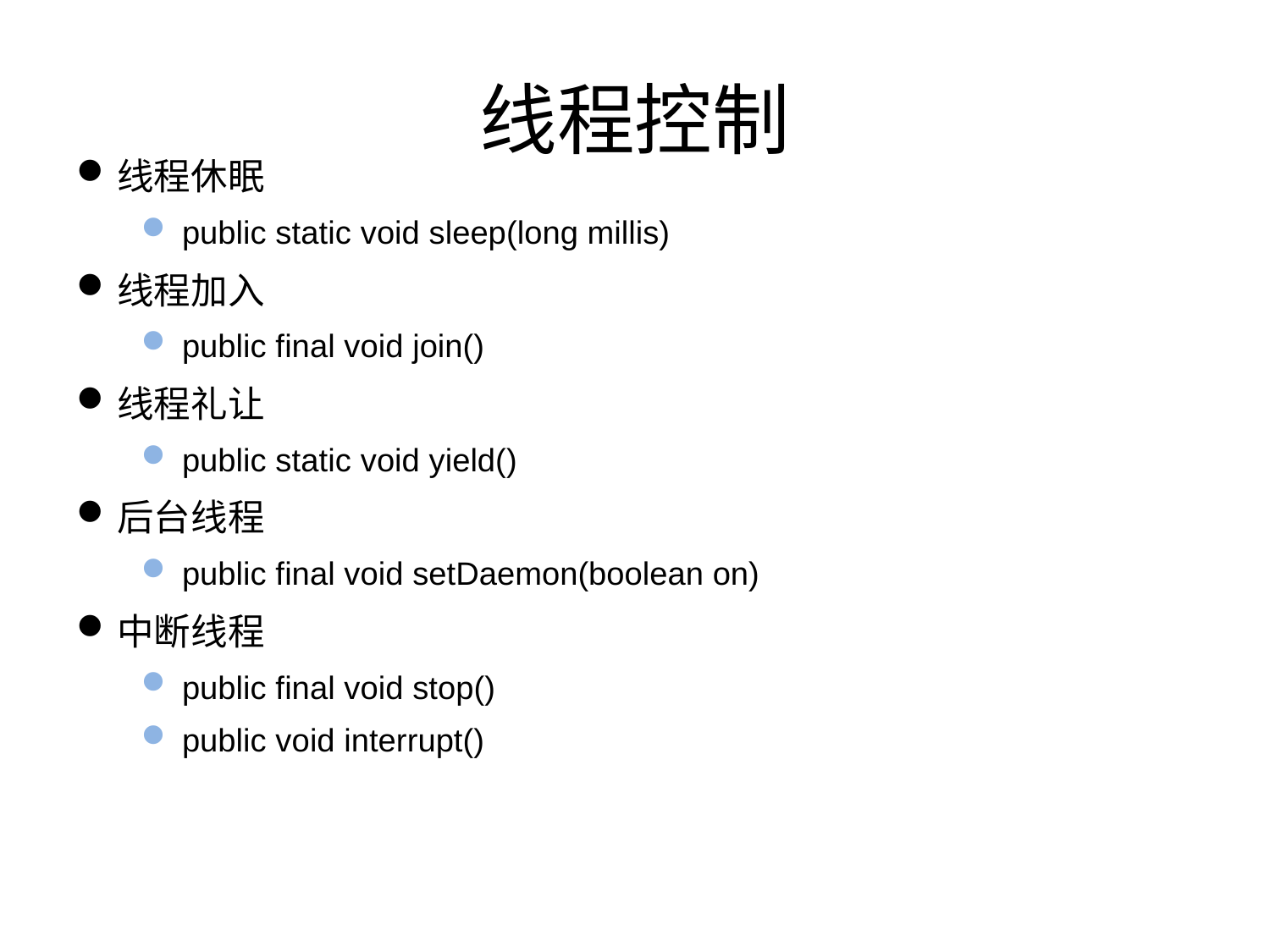

# 线程控制
线程休眠
public static void sleep(long millis)
线程加入
public final void join()
线程礼让
public static void yield()
后台线程
public final void setDaemon(boolean on)
中断线程
public final void stop()
public void interrupt()